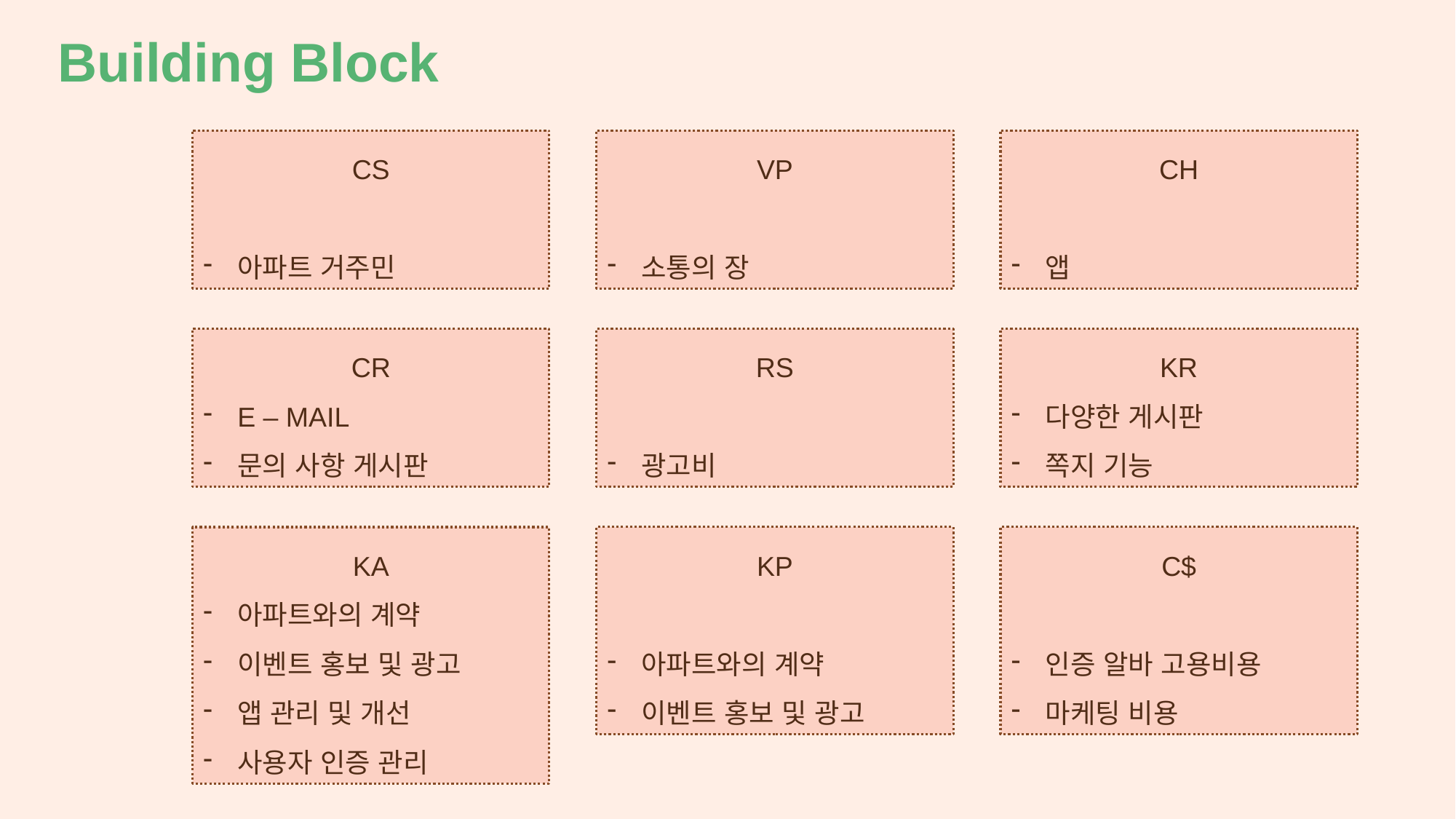

Building Block
CS

아파트 거주민
VP

소통의 장
CH

앱
CR
E – MAIL
문의 사항 게시판
RS

광고비
KR
다양한 게시판
쪽지 기능
KA
아파트와의 계약
이벤트 홍보 및 광고
앱 관리 및 개선
사용자 인증 관리
KP

아파트와의 계약
이벤트 홍보 및 광고
C$

인증 알바 고용비용
마케팅 비용